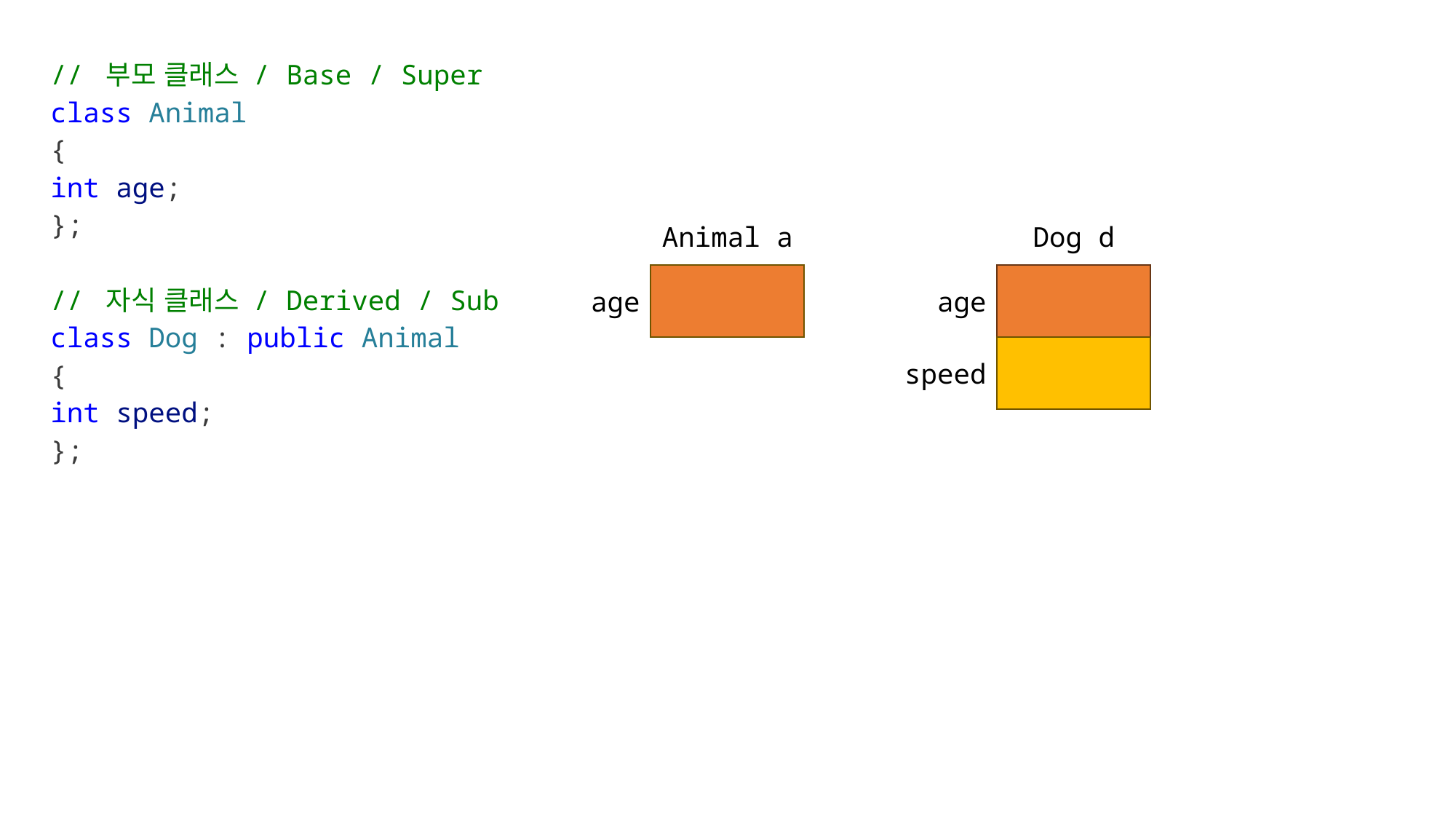

// 부모 클래스 / Base / Super
class Animal
{
int age;
};
// 자식 클래스 / Derived / Sub
class Dog : public Animal
{
int speed;
};

Animal a
Dog d

age
age

speed